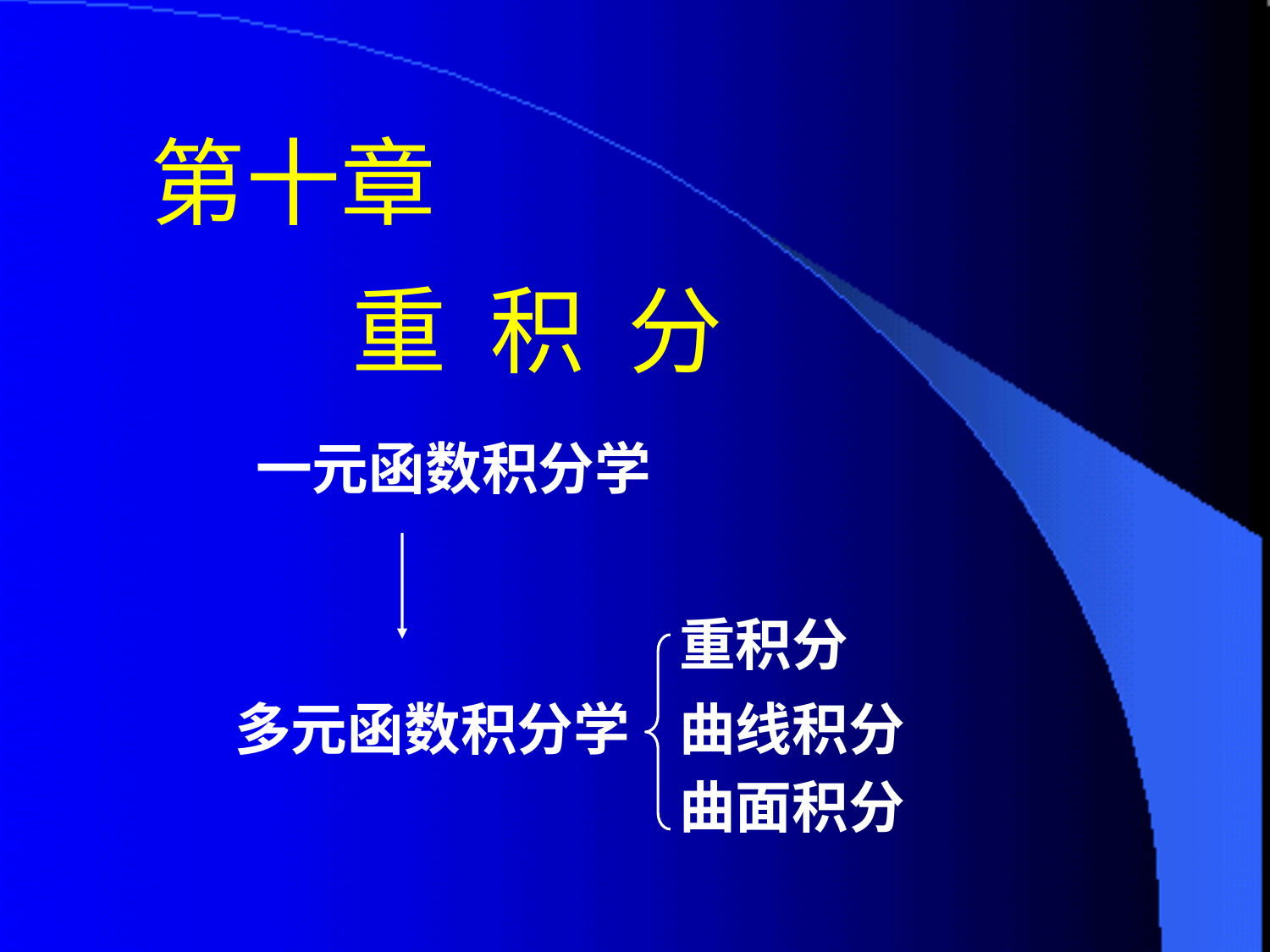

# 第十章
重  积  分
一元函数积分学

重积分

多元函数积分学
曲线积分
曲面积分